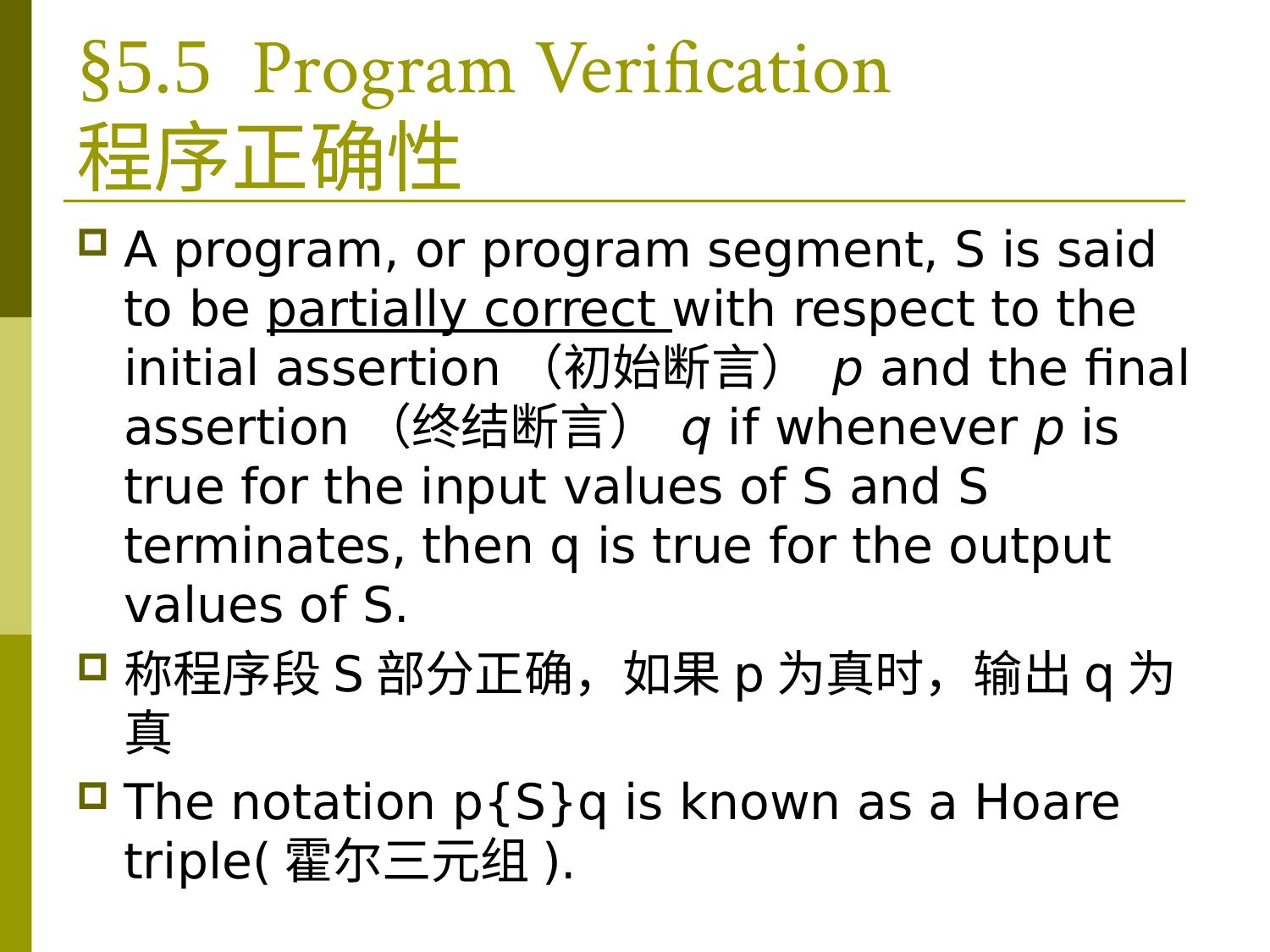

# §5.5  Program Veriﬁcation 程序正确性
A program, or program segment, S is said to be partially correct with respect to the initial assertion（初始断言） p and the ﬁnal assertion（终结断言） q if whenever p is true for the input values of S and S terminates, then q is true for the output values of S.
称程序段S部分正确，如果p为真时，输出q为真
The notation p{S}q is known as a Hoare triple(霍尔三元组).